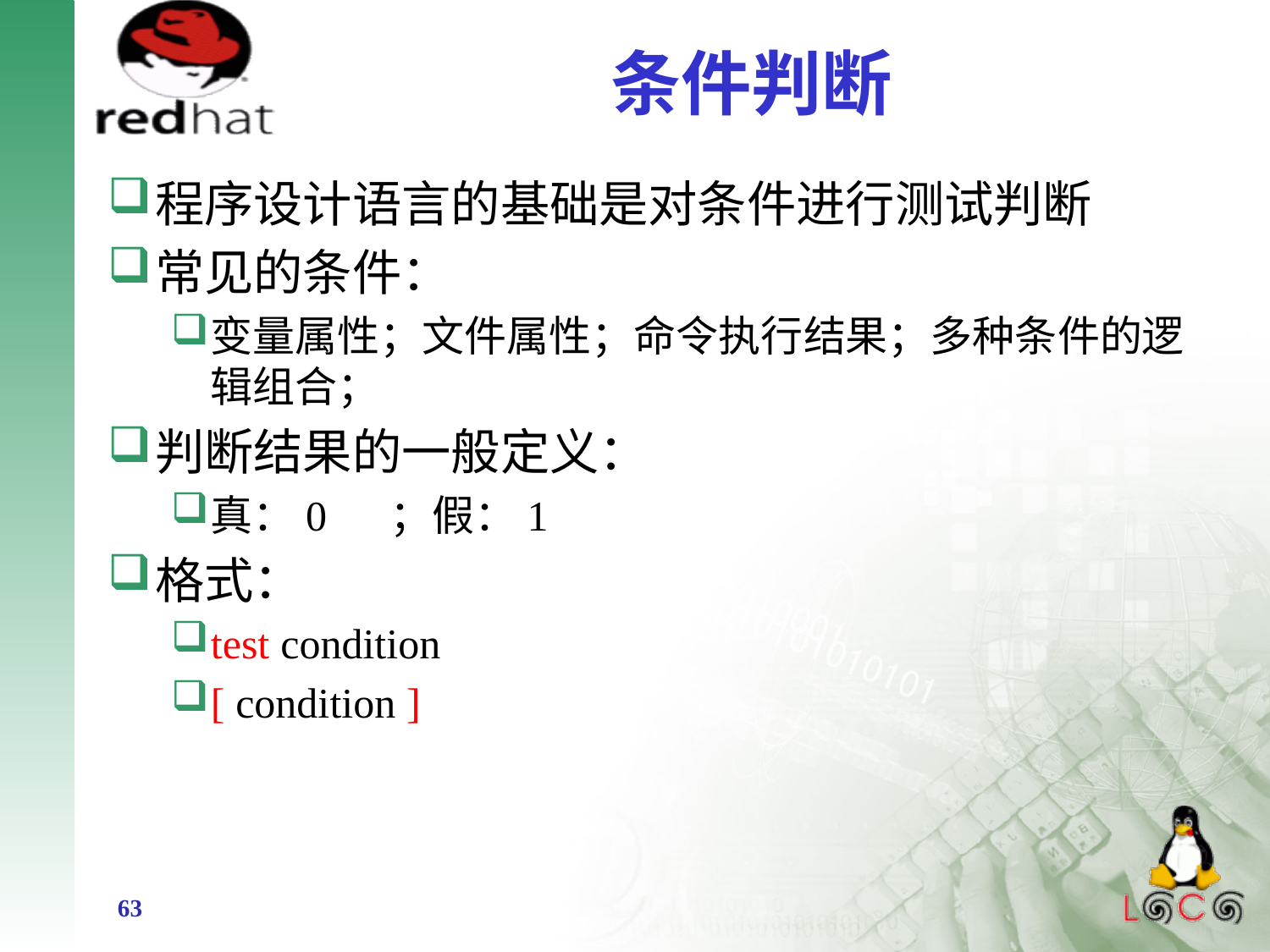

# 条件判断
程序设计语言的基础是对条件进行测试判断
常见的条件：
变量属性；文件属性；命令执行结果；多种条件的逻辑组合；
判断结果的一般定义：
真：0     ；假：1
格式：
test condition
[ condition ]

63